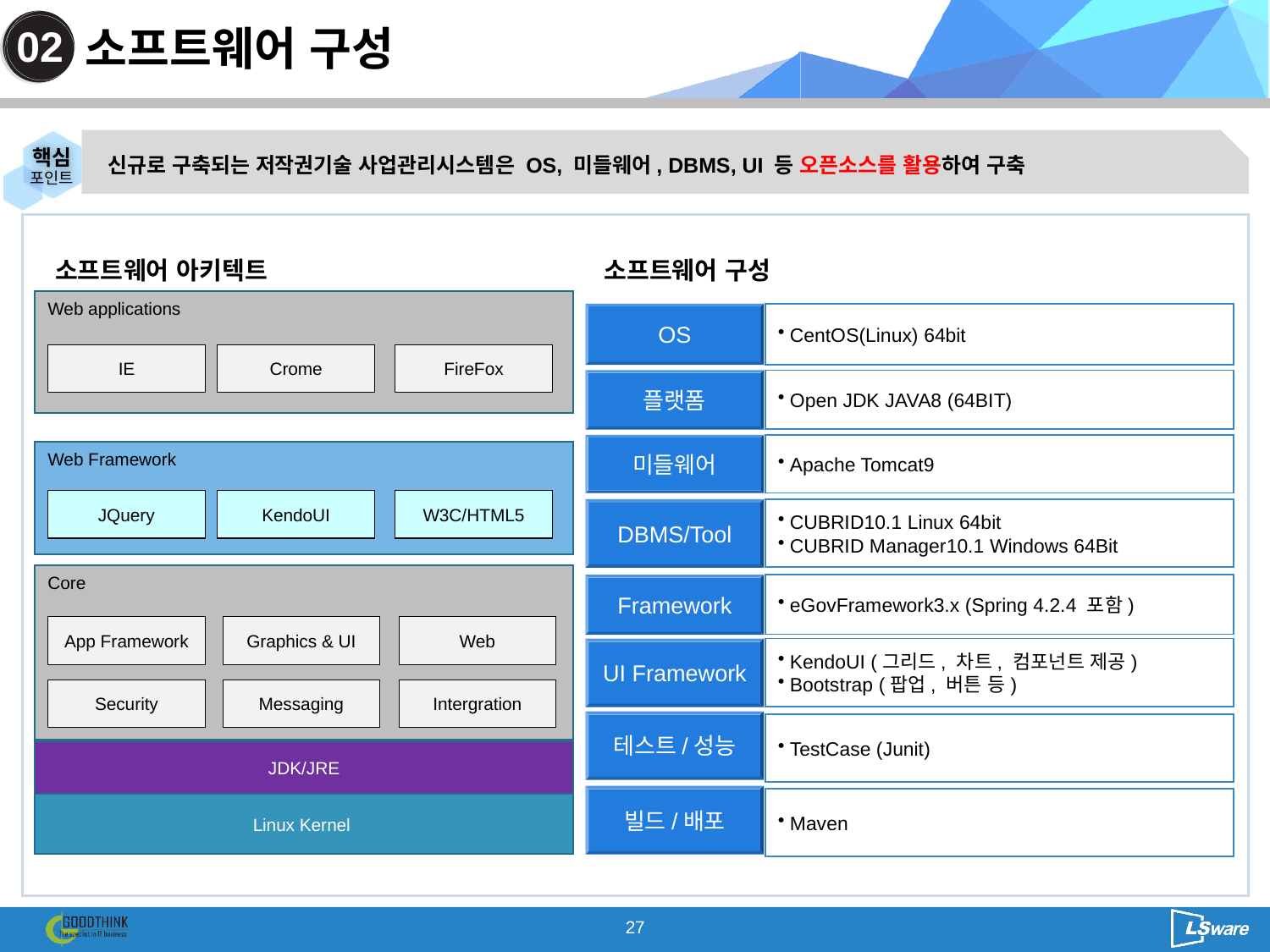

# 소프트웨어 구성
02
신규로 구축되는 저작권기술 사업관리시스템은 OS, 미들웨어, DBMS, UI 등 오픈소스를 활용하여 구축
소프트웨어 아키텍트
소프트웨어 구성
Web applications
OS
CentOS(Linux) 64bit
IE
Crome
FireFox
플랫폼
Open JDK JAVA8 (64BIT)
미들웨어
Apache Tomcat9
Web Framework
JQuery
KendoUI
W3C/HTML5
DBMS/Tool
CUBRID10.1 Linux 64bit
CUBRID Manager10.1 Windows 64Bit
Core
eGovFramework3.x (Spring 4.2.4 포함)
Framework
App Framework
Graphics & UI
Web
UI Framework
KendoUI (그리드, 차트, 컴포넌트 제공)
Bootstrap (팝업, 버튼 등)
Security
Messaging
Intergration
테스트/성능
TestCase (Junit)
JDK/JRE
빌드/배포
Maven
Linux Kernel